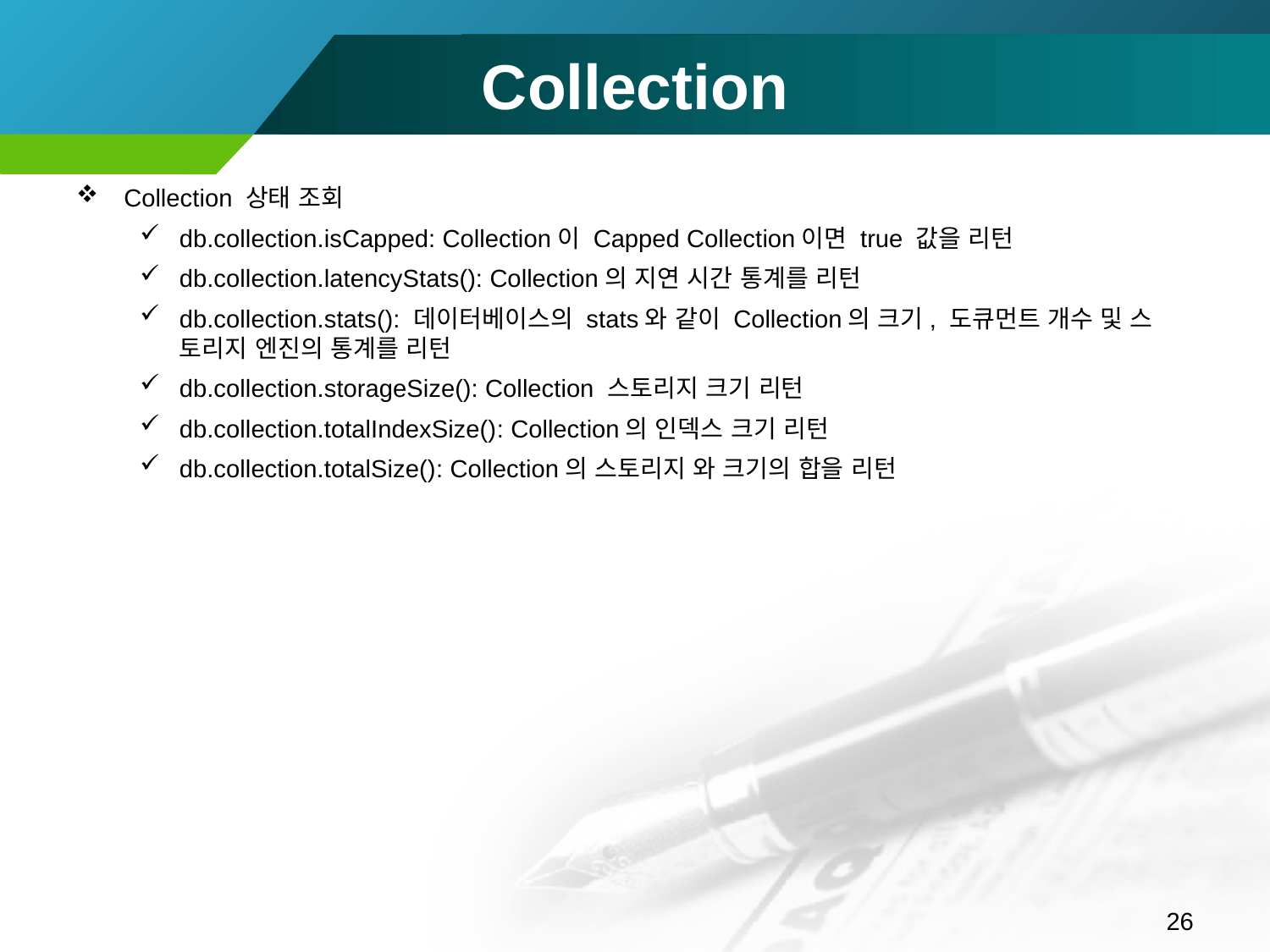

# Collection
Collection 상태 조회
db.collection.isCapped: Collection이 Capped Collection이면 true 값을 리턴
db.collection.latencyStats(): Collection의 지연 시간 통계를 리턴
db.collection.stats(): 데이터베이스의 stats와 같이 Collection의 크기, 도큐먼트 개수 및 스 토리지 엔진의 통계를 리턴
db.collection.storageSize(): Collection 스토리지 크기 리턴
db.collection.totalIndexSize(): Collection의 인덱스 크기 리턴
db.collection.totalSize(): Collection의 스토리지 와 크기의 합을 리턴
26